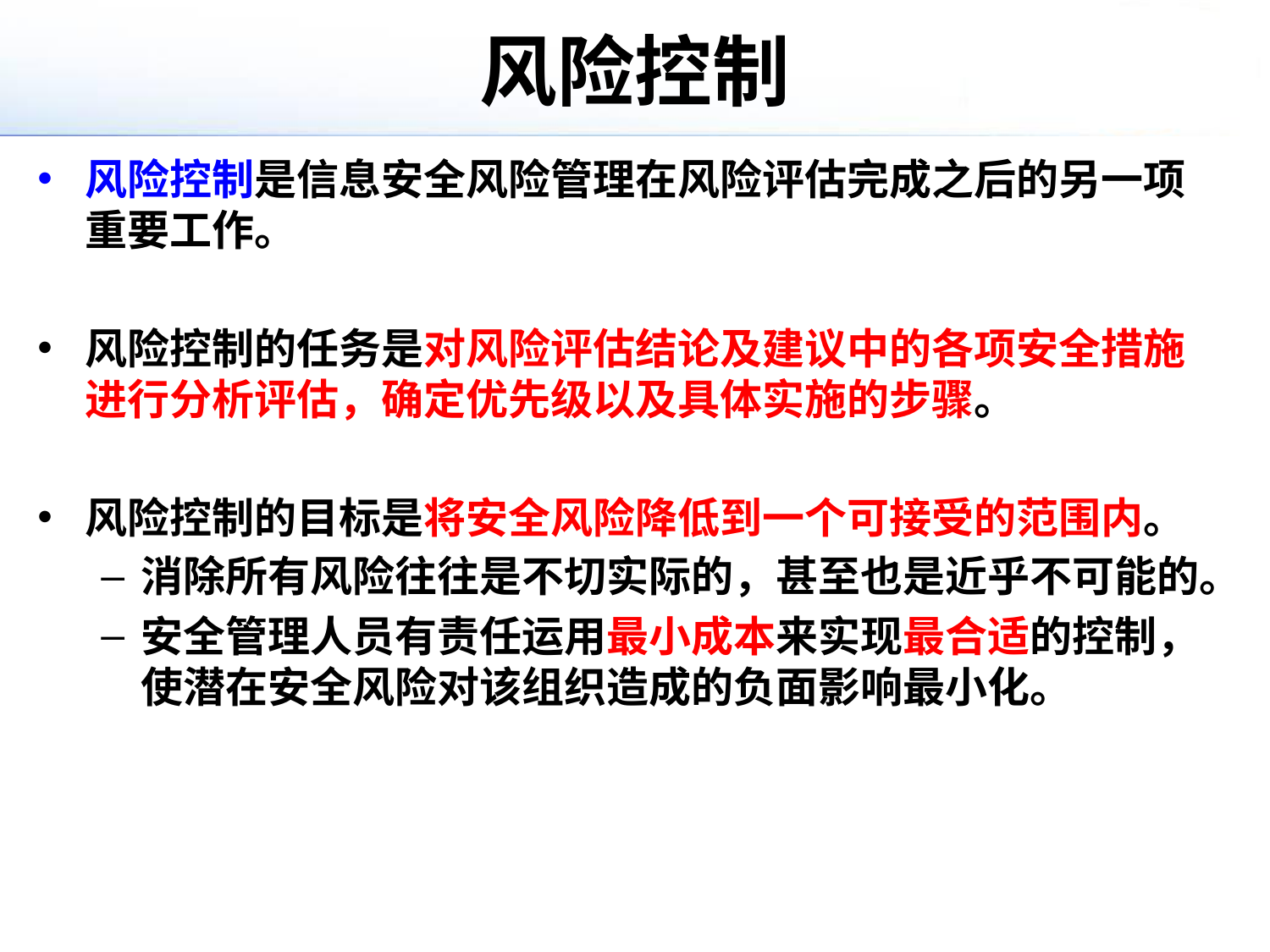

# 风险控制
风险控制是信息安全风险管理在风险评估完成之后的另一项重要工作。

风险控制的任务是对风险评估结论及建议中的各项安全措施进行分析评估，确定优先级以及具体实施的步骤。

风险控制的目标是将安全风险降低到一个可接受的范围内。
消除所有风险往往是不切实际的，甚至也是近乎不可能的。
安全管理人员有责任运用最小成本来实现最合适的控制，使潜在安全风险对该组织造成的负面影响最小化。